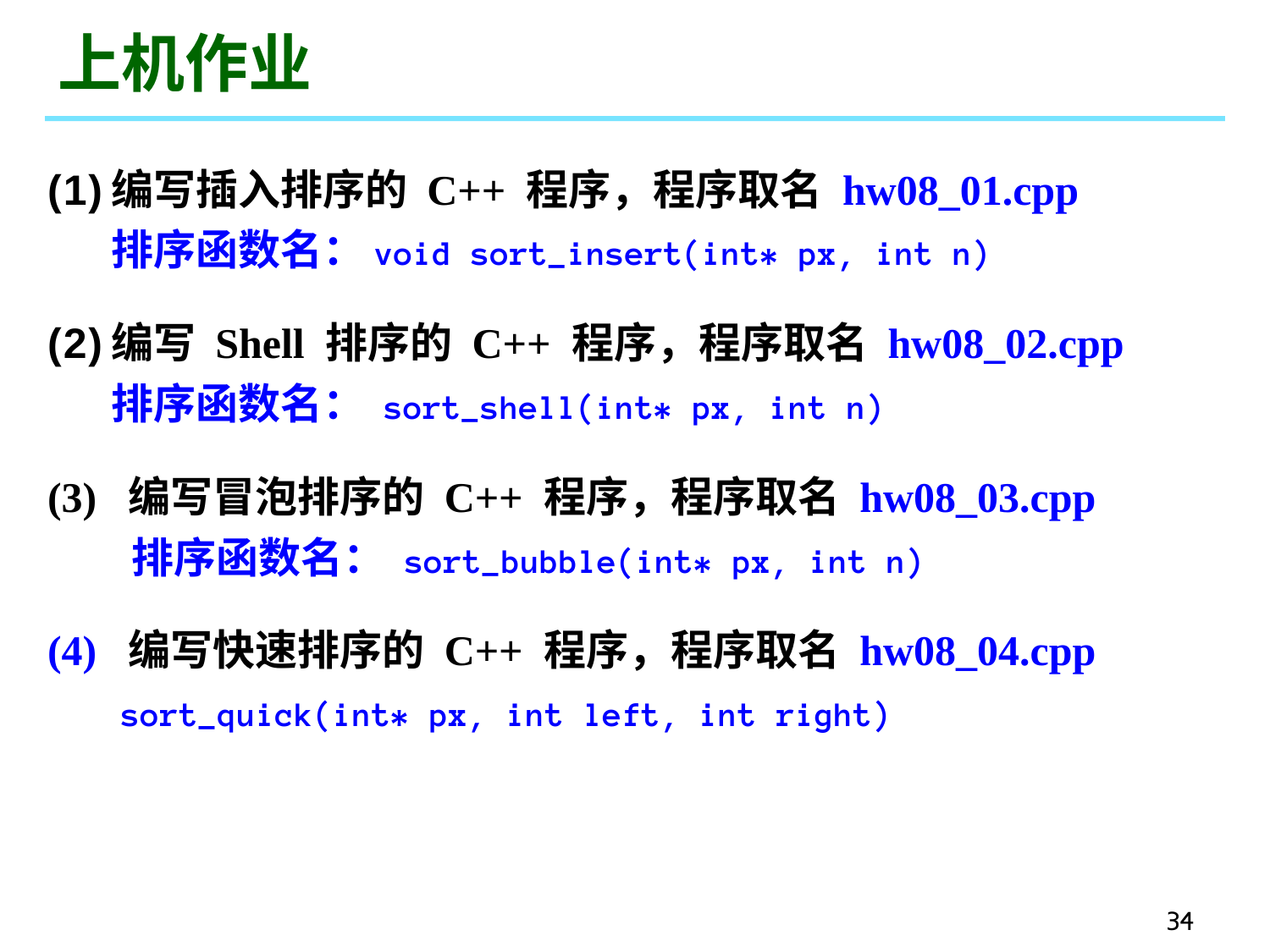

# 上机作业
编写插入排序的 C++ 程序，程序取名 hw08_01.cpp
排序函数名：void sort_insert(int* px, int n)
编写 Shell 排序的 C++ 程序，程序取名 hw08_02.cpp
排序函数名： sort_shell(int* px, int n)
(3)  编写冒泡排序的 C++ 程序，程序取名 hw08_03.cpp
       排序函数名： sort_bubble(int* px, int n)
(4)  编写快速排序的 C++ 程序，程序取名 hw08_04.cpp
       sort_quick(int* px, int left, int right)
34